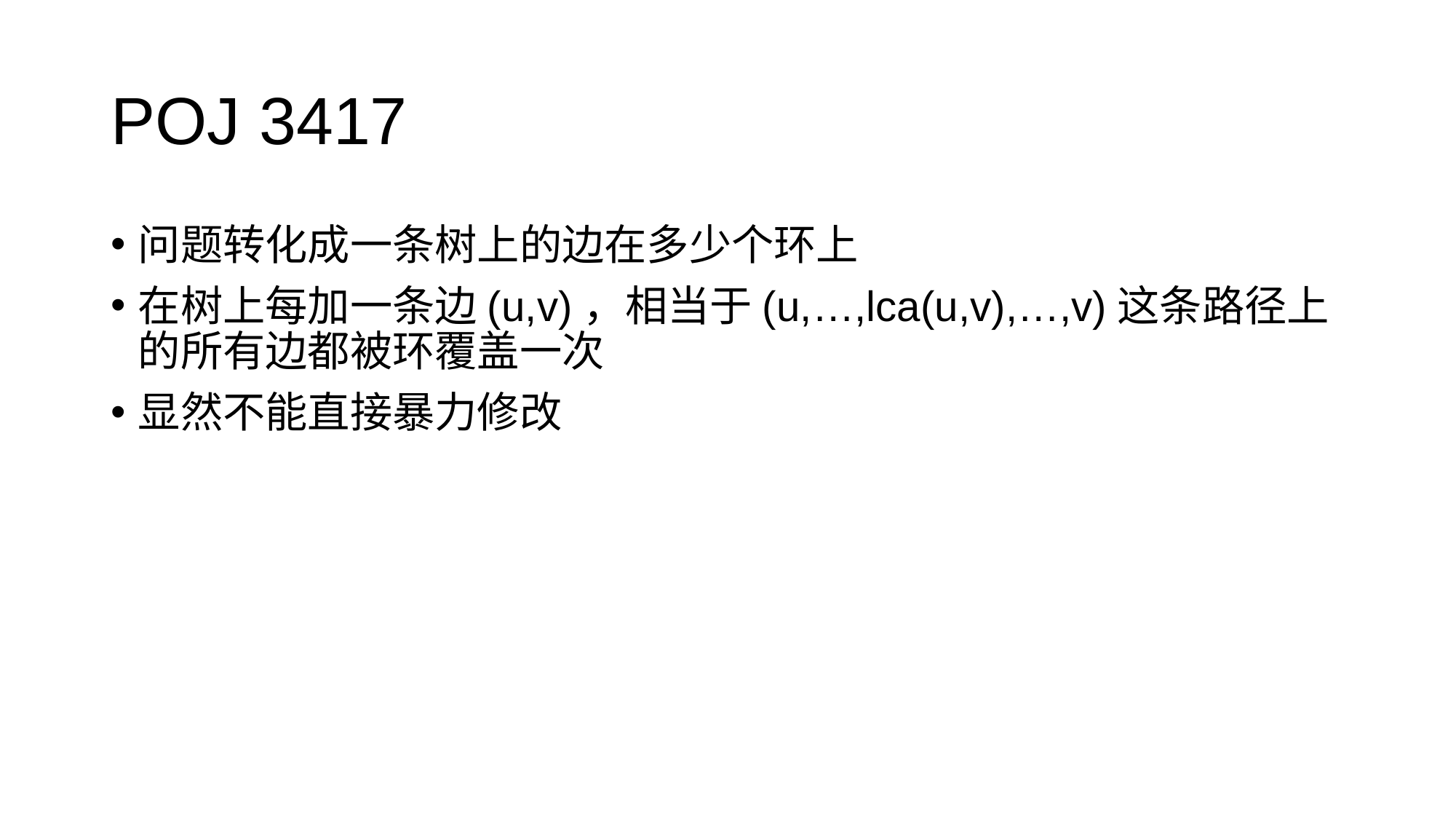

# POJ 3417
问题转化成一条树上的边在多少个环上
在树上每加一条边(u,v)，相当于(u,…,lca(u,v),…,v)这条路径上的所有边都被环覆盖一次
显然不能直接暴力修改